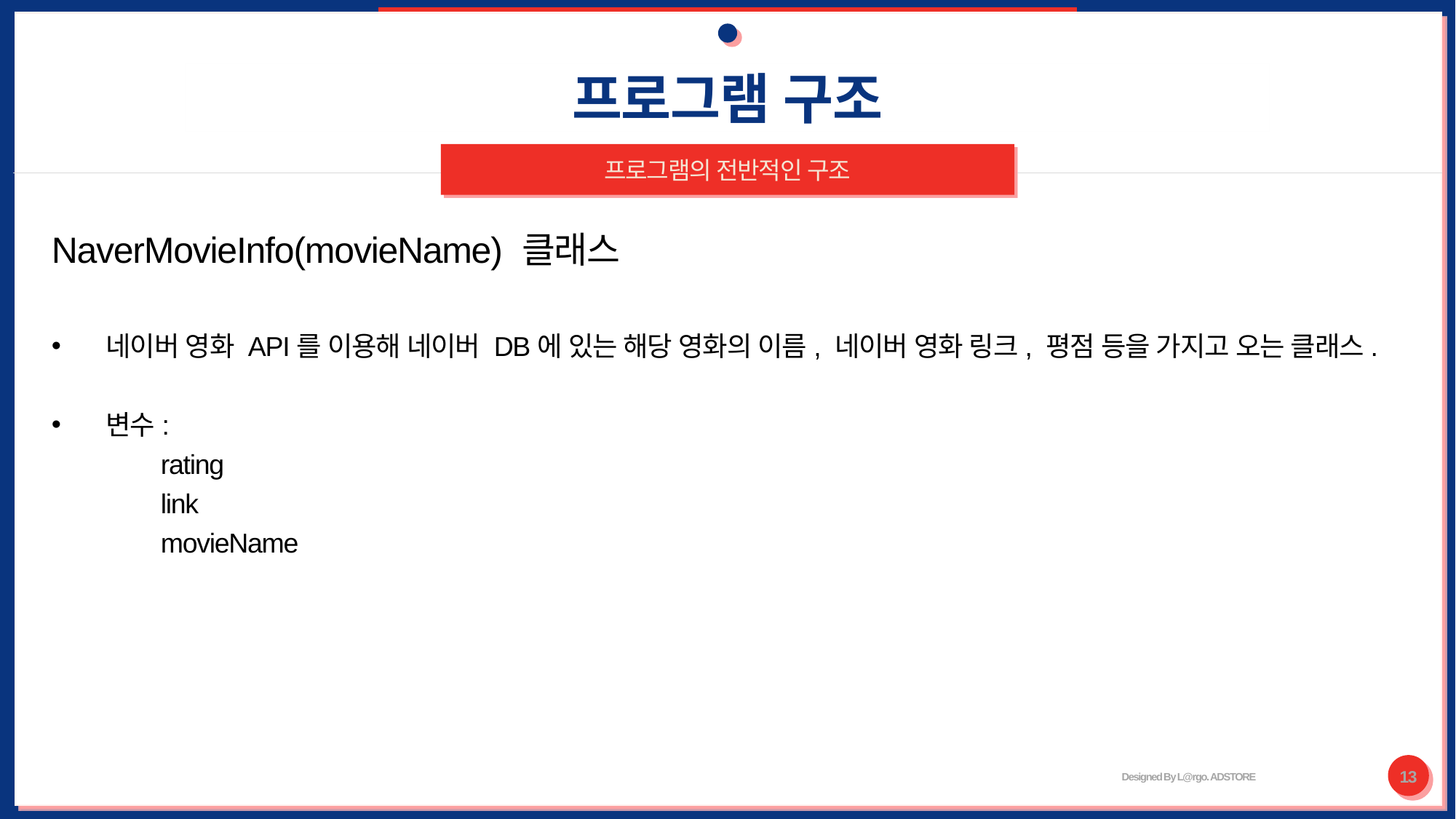

# 프로그램 구조
프로그램의 전반적인 구조
NaverMovieInfo(movieName) 클래스

네이버 영화 API를 이용해 네이버 DB에 있는 해당 영화의 이름, 네이버 영화 링크, 평점 등을 가지고 오는 클래스.

변수:
	rating
	link
	movieName
Designed By L@rgo. ADSTORE
13